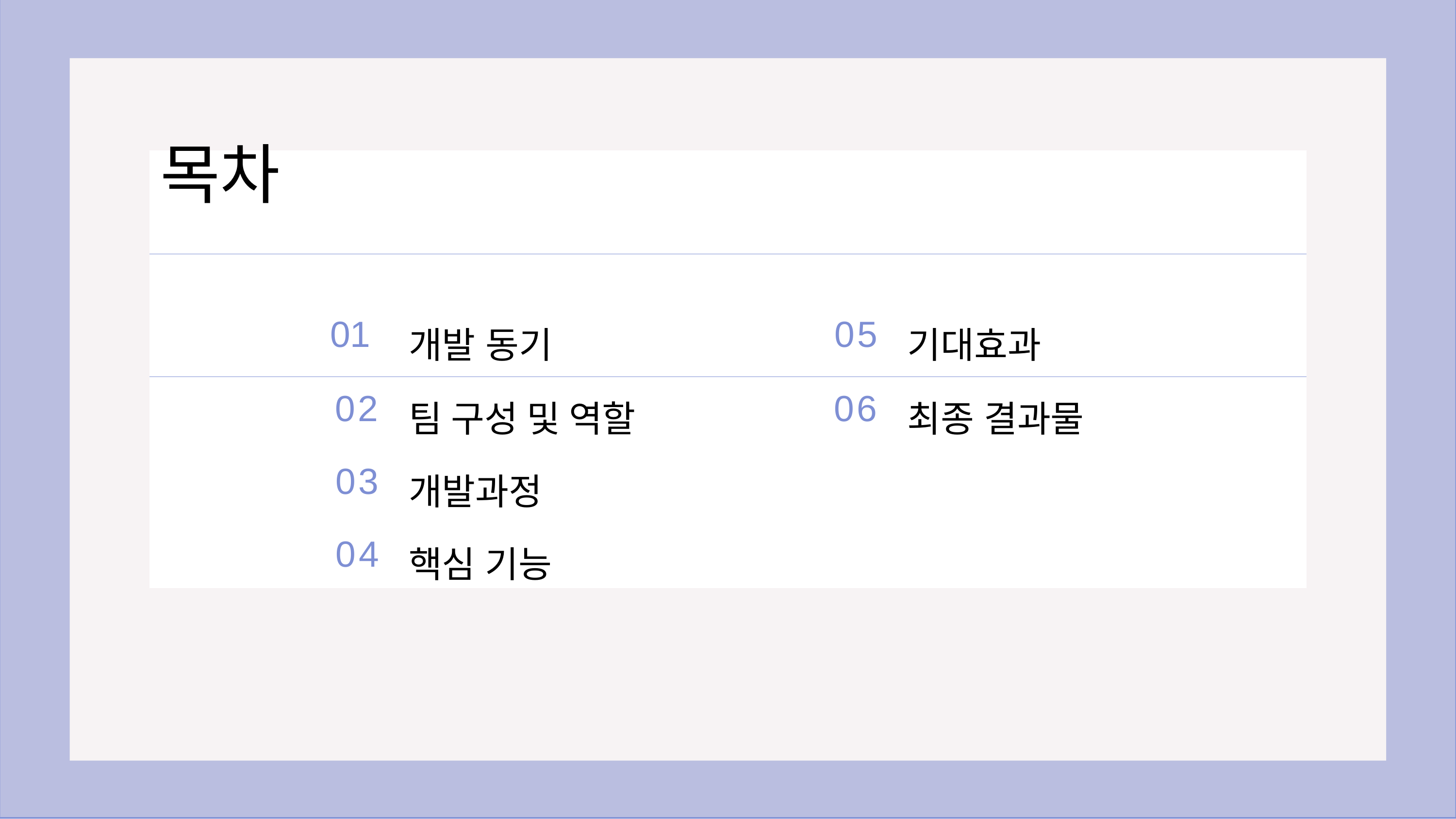

| 목차 |  |  |  |
| --- | --- | --- | --- |
| 01 | 개발 동기 | 05 | 기대효과 |
| 02 | 팀 구성 및 역할 | 06 | 최종 결과물 |
| 03 | 개발과정 |  |  |
| 04 | 핵심 기능 |  |  |